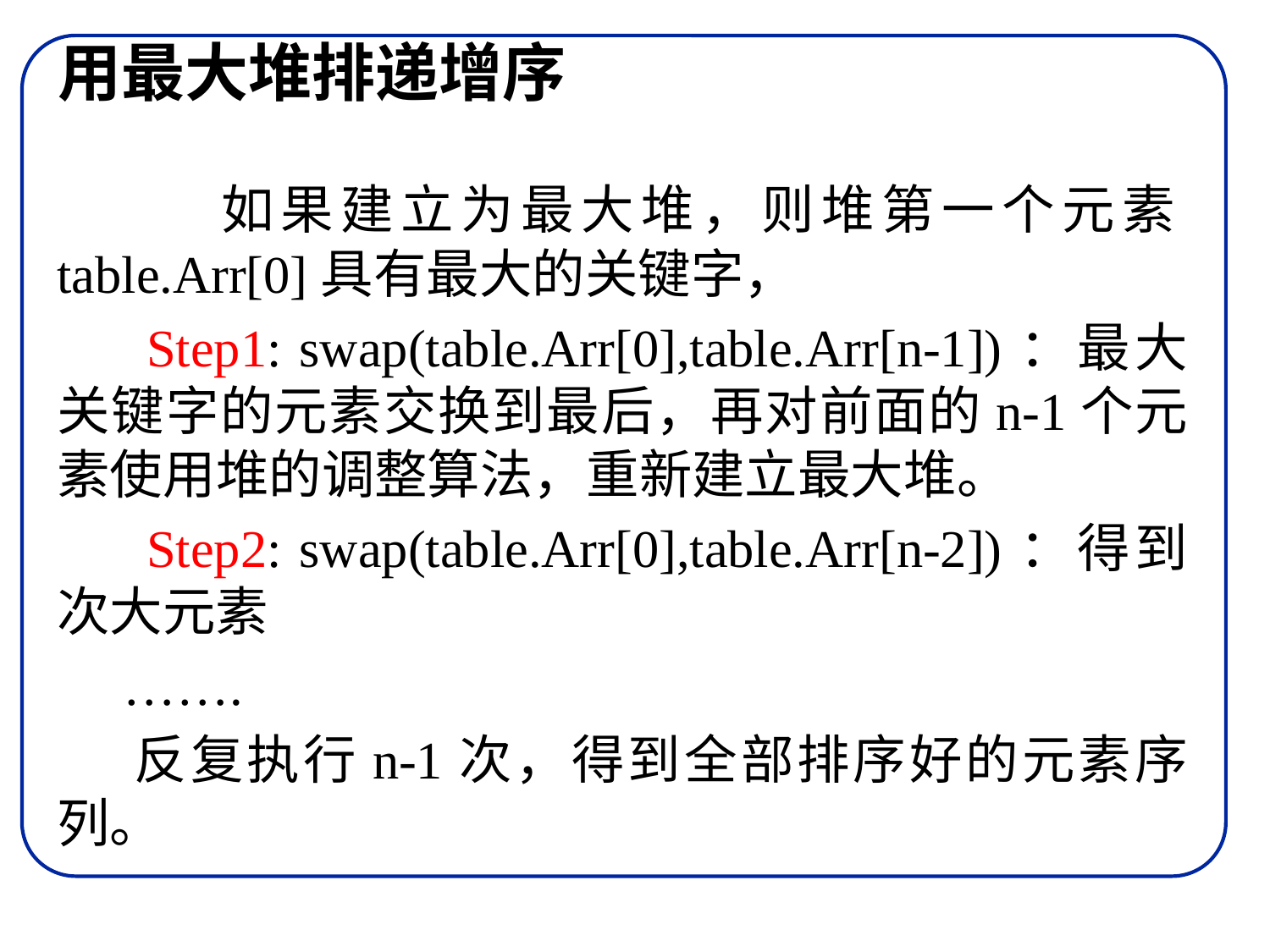

用最大堆排递增序
    　如果建立为最大堆，则堆第一个元素table.Arr[0]具有最大的关键字，
     Step1: swap(table.Arr[0],table.Arr[n-1])：最大关键字的元素交换到最后，再对前面的n-1个元素使用堆的调整算法，重新建立最大堆。
     Step2: swap(table.Arr[0],table.Arr[n-2])：得到次大元素
     …….
    反复执行n-1次，得到全部排序好的元素序列。